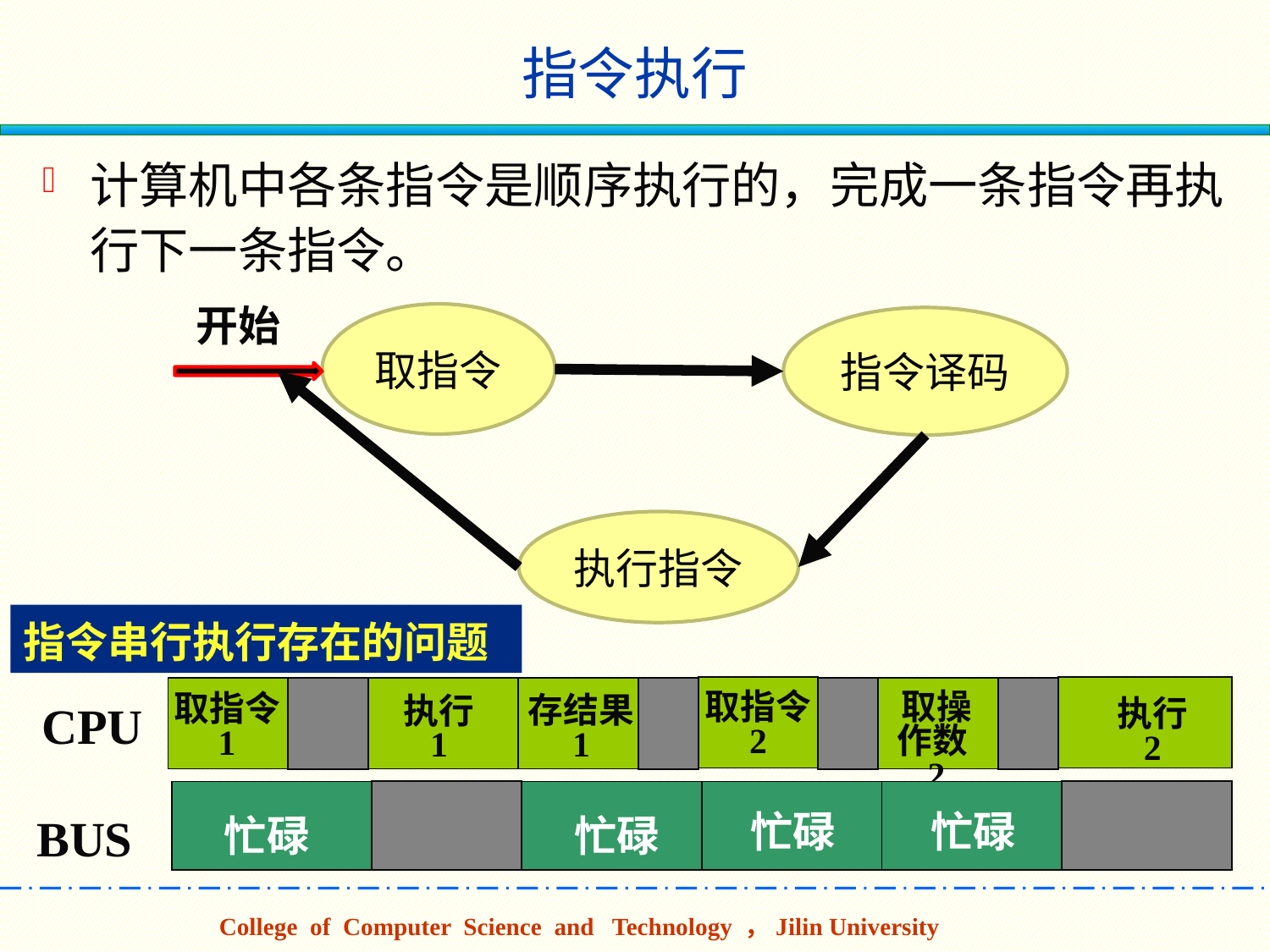

# 指令执行
计算机中各条指令是顺序执行的，完成一条指令再执行下一条指令。
开始
取指令
指令译码

执行指令
指令串行执行存在的问题

取指令
2
取操
作数2
取指令
1
存结果
1
执行
1
执行
2
CPU

忙碌
忙碌
BUS
忙碌
忙碌